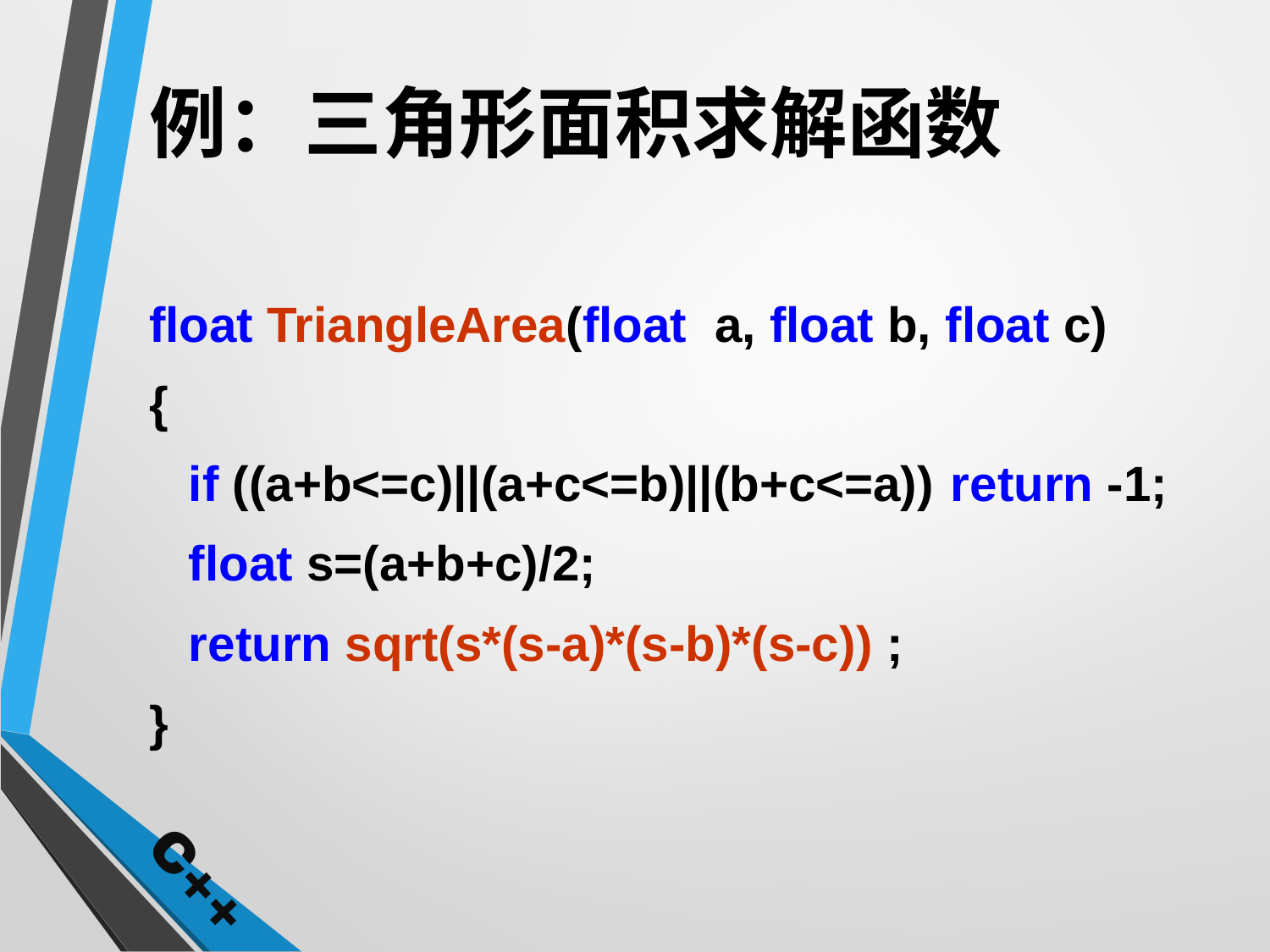

# 例：三角形面积求解函数
float TriangleArea(float  a, float b, float c)
{
	if ((a+b<=c)||(a+c<=b)||(b+c<=a)) 	return -1;
	float s=(a+b+c)/2;
 	return sqrt(s*(s-a)*(s-b)*(s-c)) ;
}